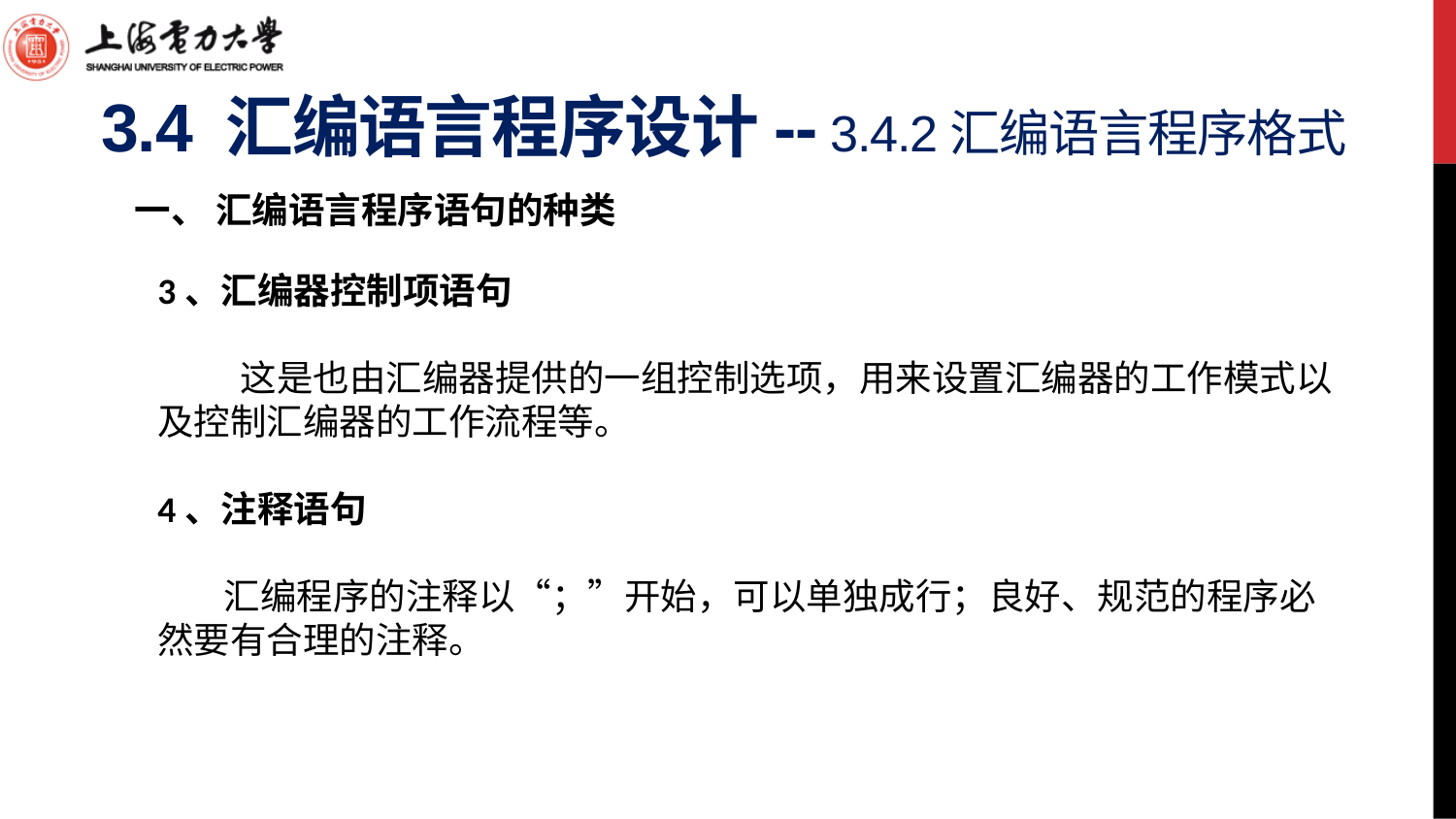

# 3.4 汇编语言程序设计-- 3.4.2汇编语言程序格式
一、 汇编语言程序语句的种类

3、汇编器控制项语句

         这是也由汇编器提供的一组控制选项，用来设置汇编器的工作模式以及控制汇编器的工作流程等。

4、注释语句

       汇编程序的注释以“；”开始，可以单独成行；良好、规范的程序必然要有合理的注释。